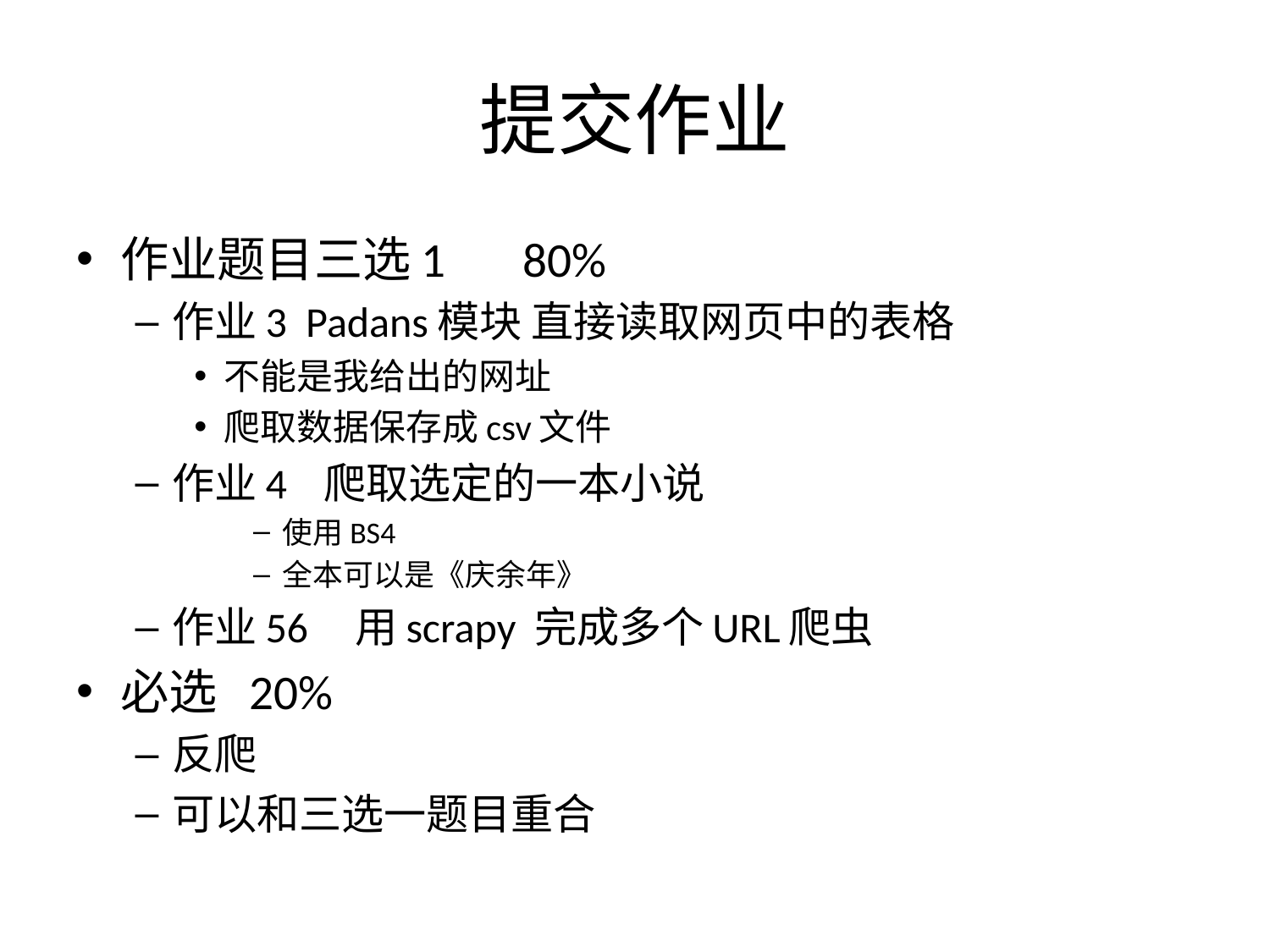

# 提交作业
作业题目三选1       80%
作业3  Padans模块 直接读取网页中的表格
不能是我给出的网址
爬取数据保存成csv文件
作业4   爬取选定的一本小说
使用BS4
全本可以是《庆余年》
作业56    用scrapy 完成多个URL爬虫
必选  20%
反爬
可以和三选一题目重合